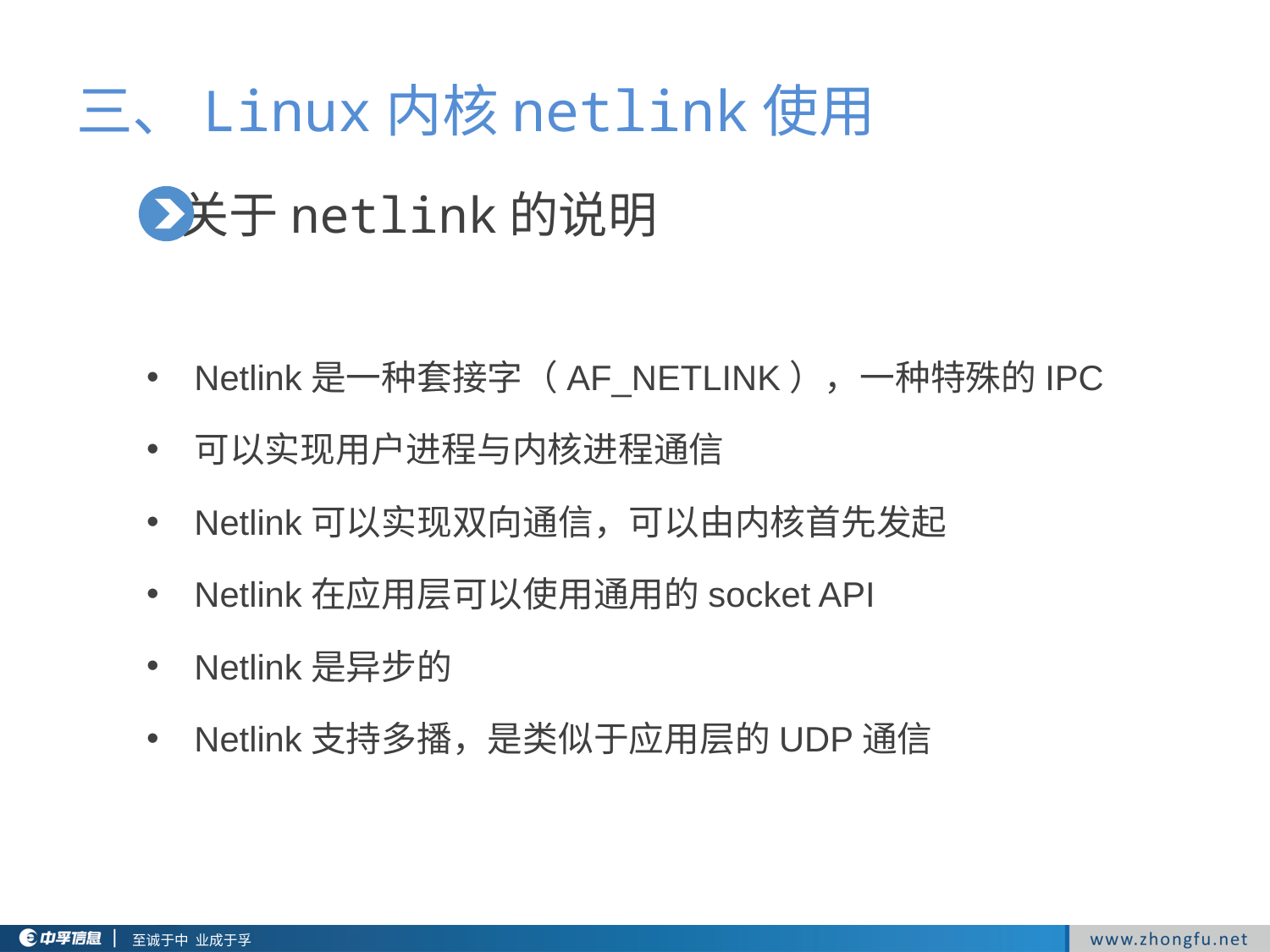

三、Linux内核netlink使用
关于netlink的说明

Netlink是一种套接字（AF_NETLINK），一种特殊的IPC
可以实现用户进程与内核进程通信
Netlink可以实现双向通信，可以由内核首先发起
Netlink在应用层可以使用通用的socket API
Netlink是异步的
Netlink支持多播，是类似于应用层的UDP通信